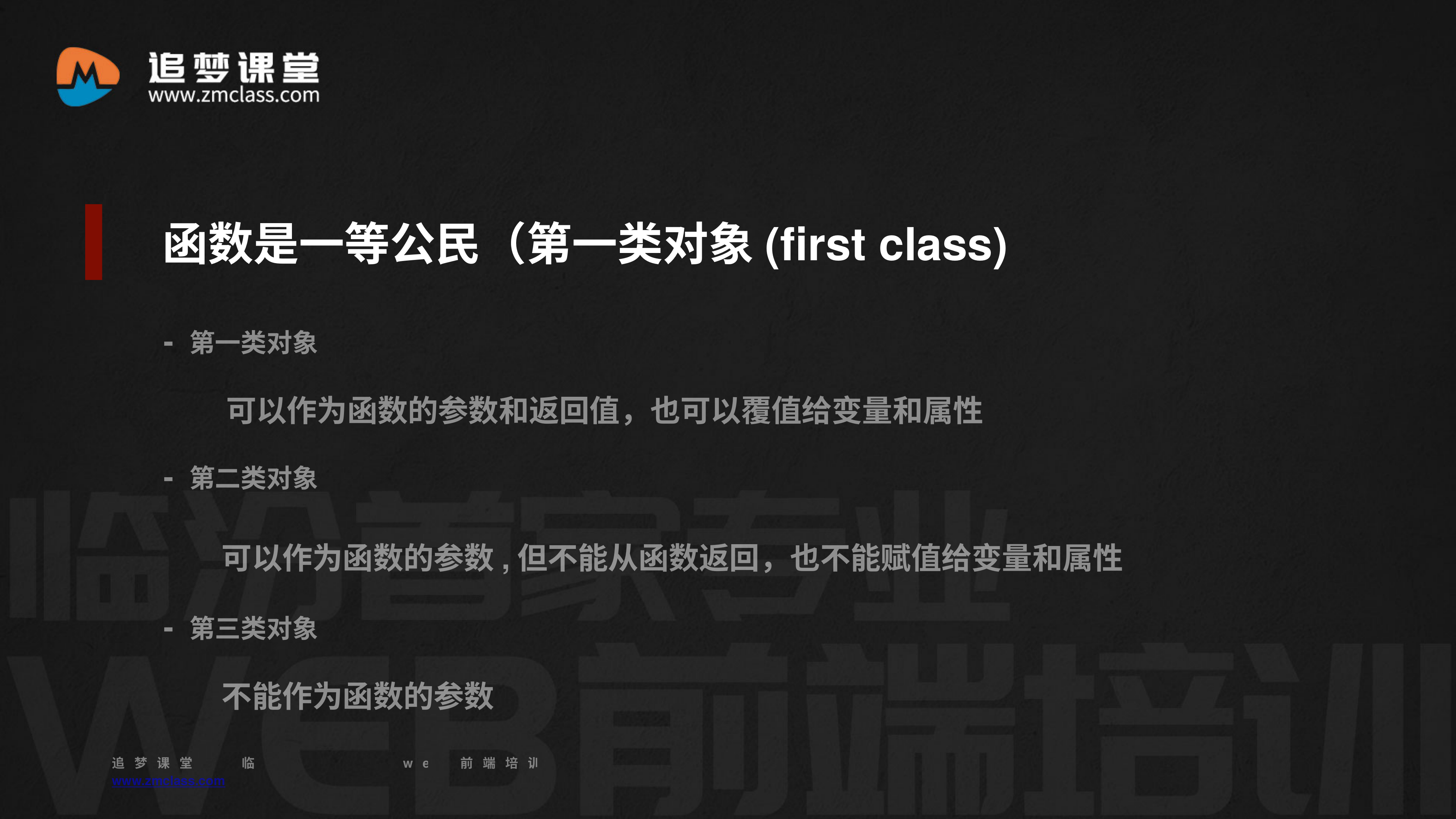

函数是一等公民（第一类对象(first class)
- 第一类对象
可以作为函数的参数和返回值，也可以覆值给变量和属性
- 第二类对象
可以作为函数的参数,但不能从函数返回，也不能赋值给变量和属性
- 第三类对象
不能作为函数的参数
追梦课堂   临汾首家专业的web前端培训机构                                                          www.zmclass.com
12